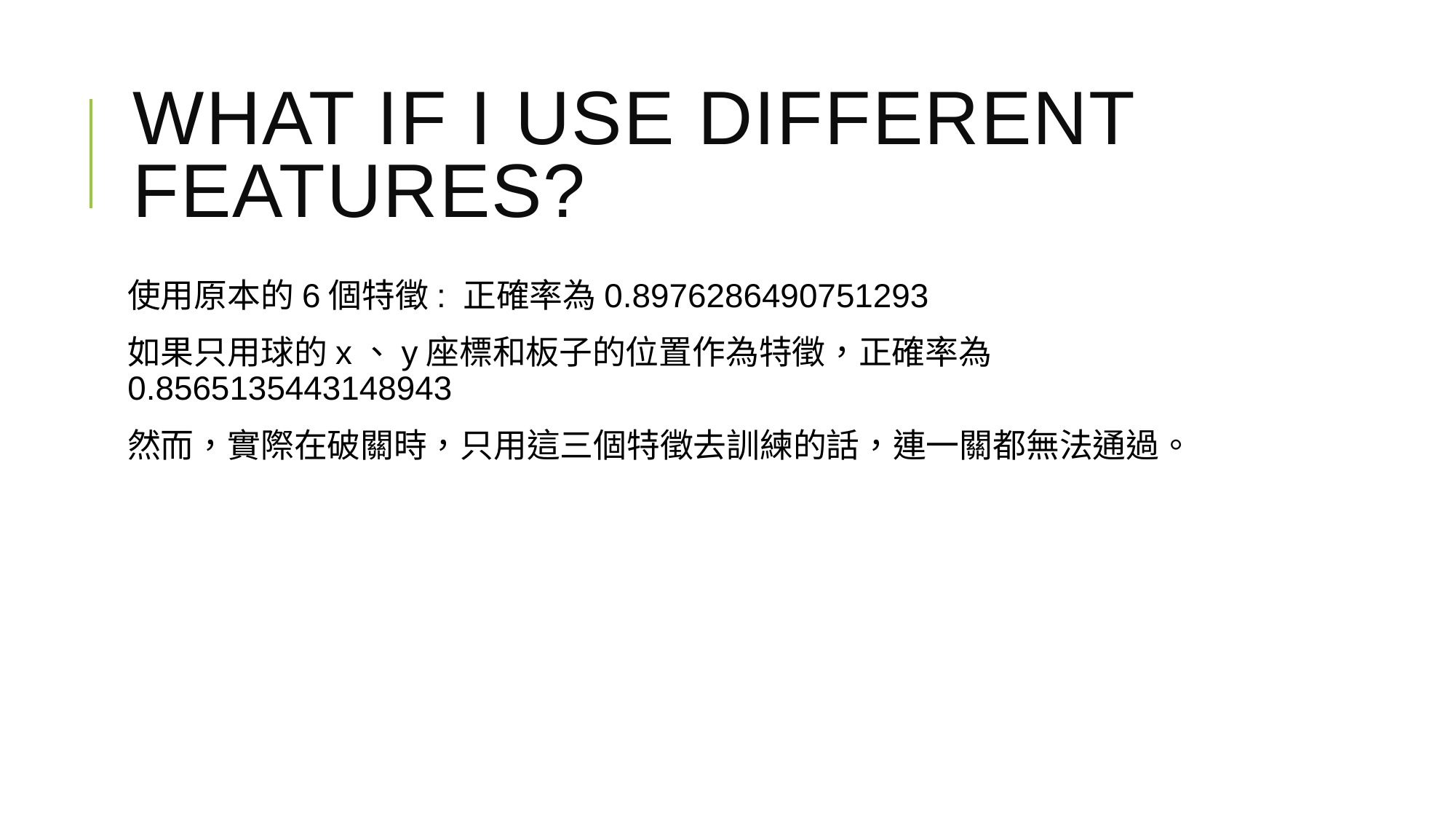

# WHAT IF I USE DIFFERENT FEATURES?
使用原本的6個特徵: 正確率為0.8976286490751293
如果只用球的x、y座標和板子的位置作為特徵，正確率為0.8565135443148943
然而，實際在破關時，只用這三個特徵去訓練的話，連一關都無法通過。